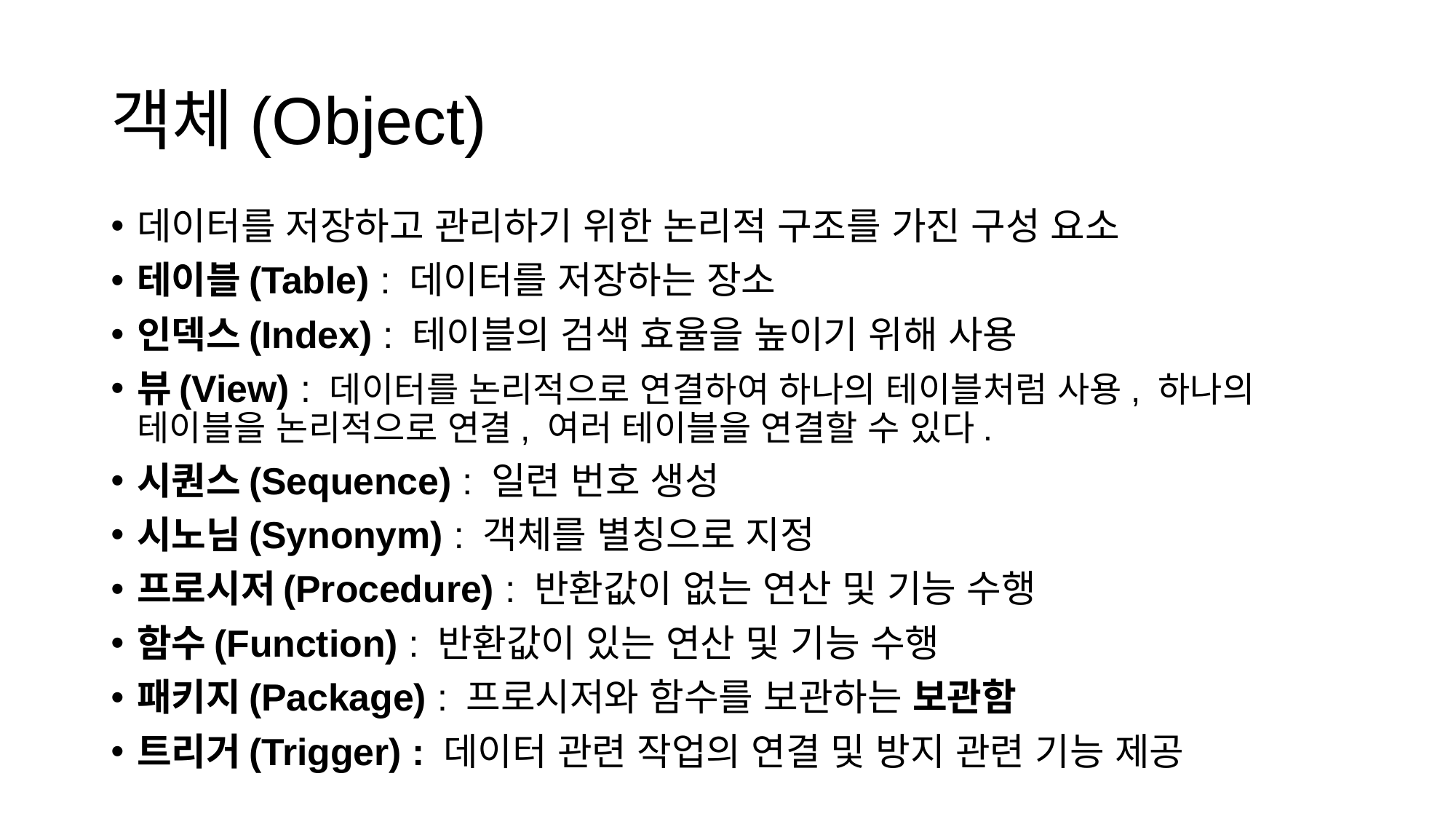

# 객체(Object)
데이터를 저장하고 관리하기 위한 논리적 구조를 가진 구성 요소
테이블(Table) : 데이터를 저장하는 장소
인덱스(Index) : 테이블의 검색 효율을 높이기 위해 사용
뷰(View) : 데이터를 논리적으로 연결하여 하나의 테이블처럼 사용, 하나의 테이블을 논리적으로 연결, 여러 테이블을 연결할 수 있다.
시퀀스(Sequence) : 일련 번호 생성
시노님(Synonym) : 객체를 별칭으로 지정
프로시저(Procedure) : 반환값이 없는 연산 및 기능 수행
함수(Function) : 반환값이 있는 연산 및 기능 수행
패키지(Package) : 프로시저와 함수를 보관하는 보관함
트리거(Trigger) : 데이터 관련 작업의 연결 및 방지 관련 기능 제공